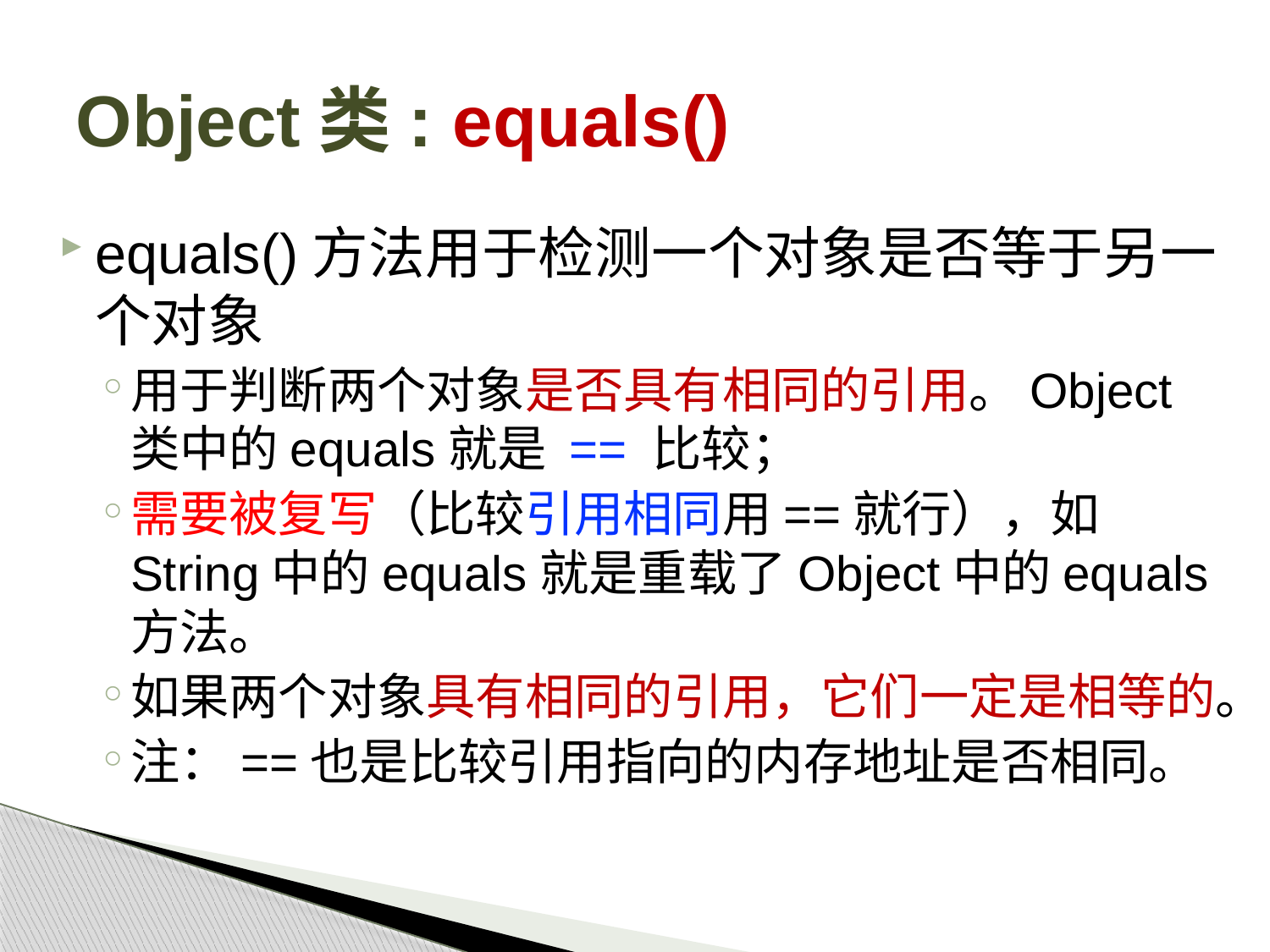

# Object类: equals()
equals()方法用于检测一个对象是否等于另一个对象
用于判断两个对象是否具有相同的引用。Object类中的equals就是 == 比较；
需要被复写（比较引用相同用==就行），如String中的equals就是重载了Object中的equals方法。
如果两个对象具有相同的引用，它们一定是相等的。
注：==也是比较引用指向的内存地址是否相同。